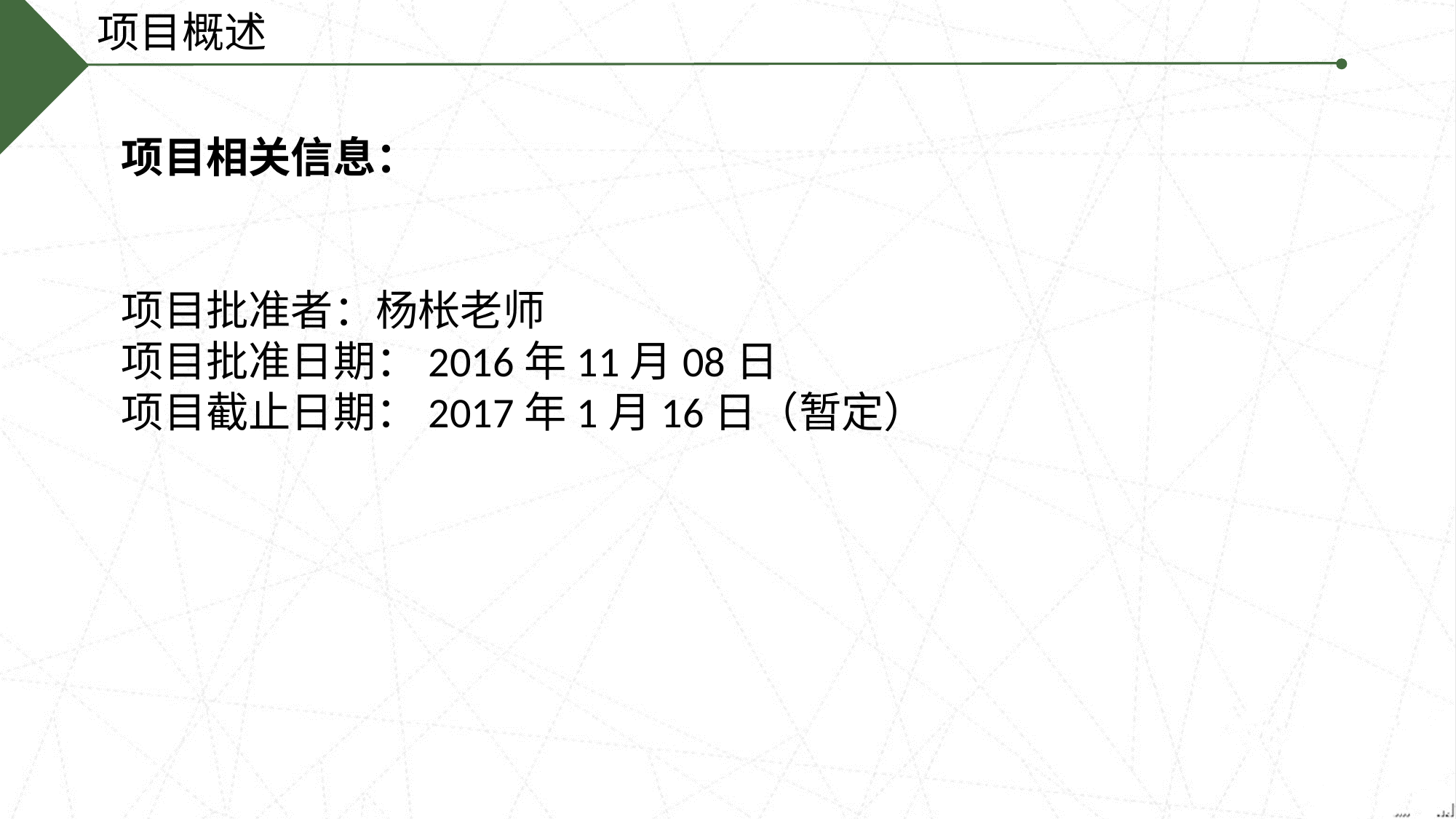

项目概述

项目相关信息：

项目批准者：杨枨老师
项目批准日期：2016年11月08日
项目截止日期：2017年1月16日（暂定）